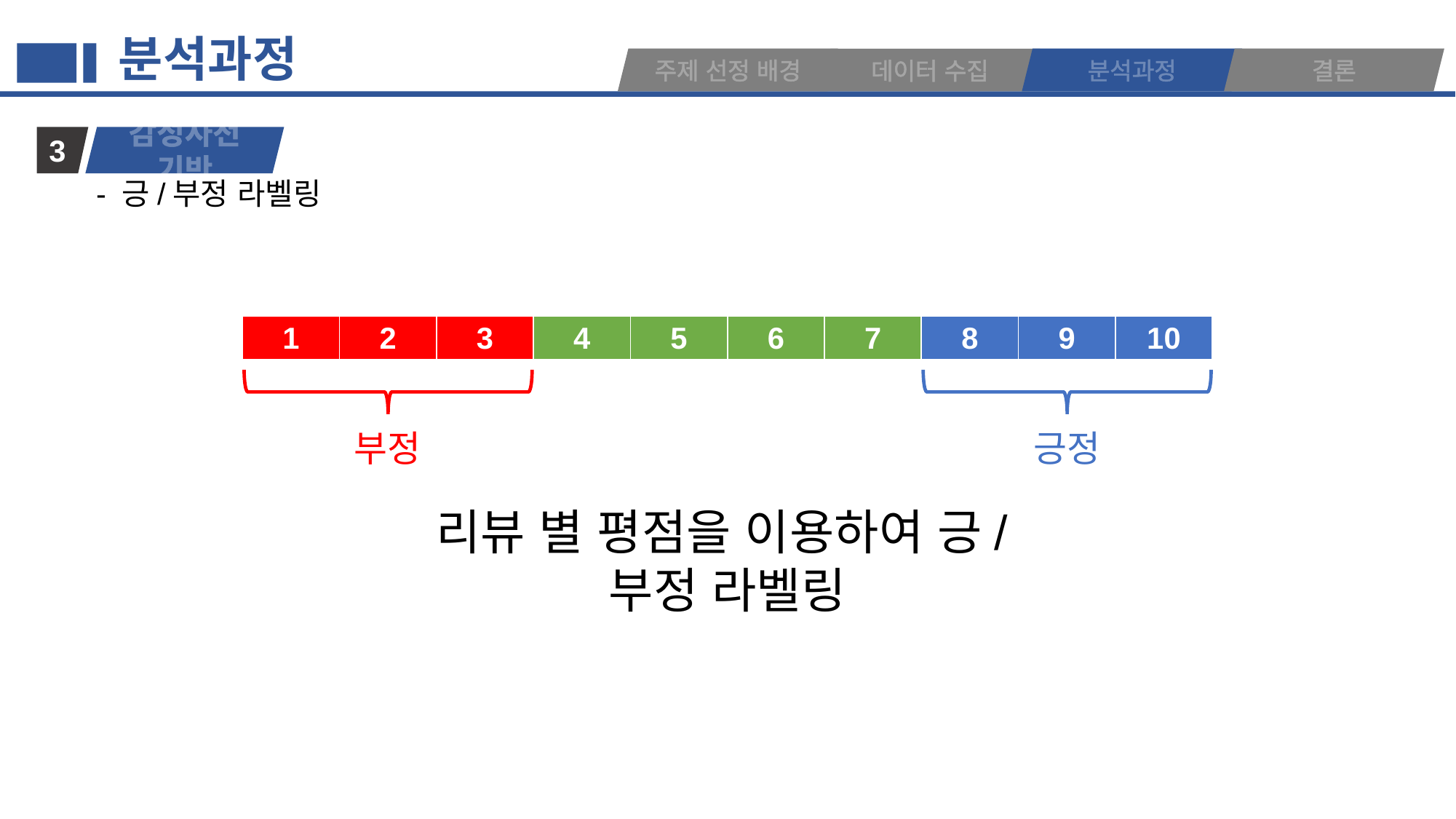

분석과정

주제 선정 배경
분석과정
결론
데이터 수집

감성사전 기반
3
- 긍/부정 라벨링

| 1 | 2 | 3 | 4 | 5 | 6 | 7 | 8 | 9 | 10 |
| --- | --- | --- | --- | --- | --- | --- | --- | --- | --- |
부정
긍정
리뷰 별 평점을 이용하여 긍/부정 라벨링